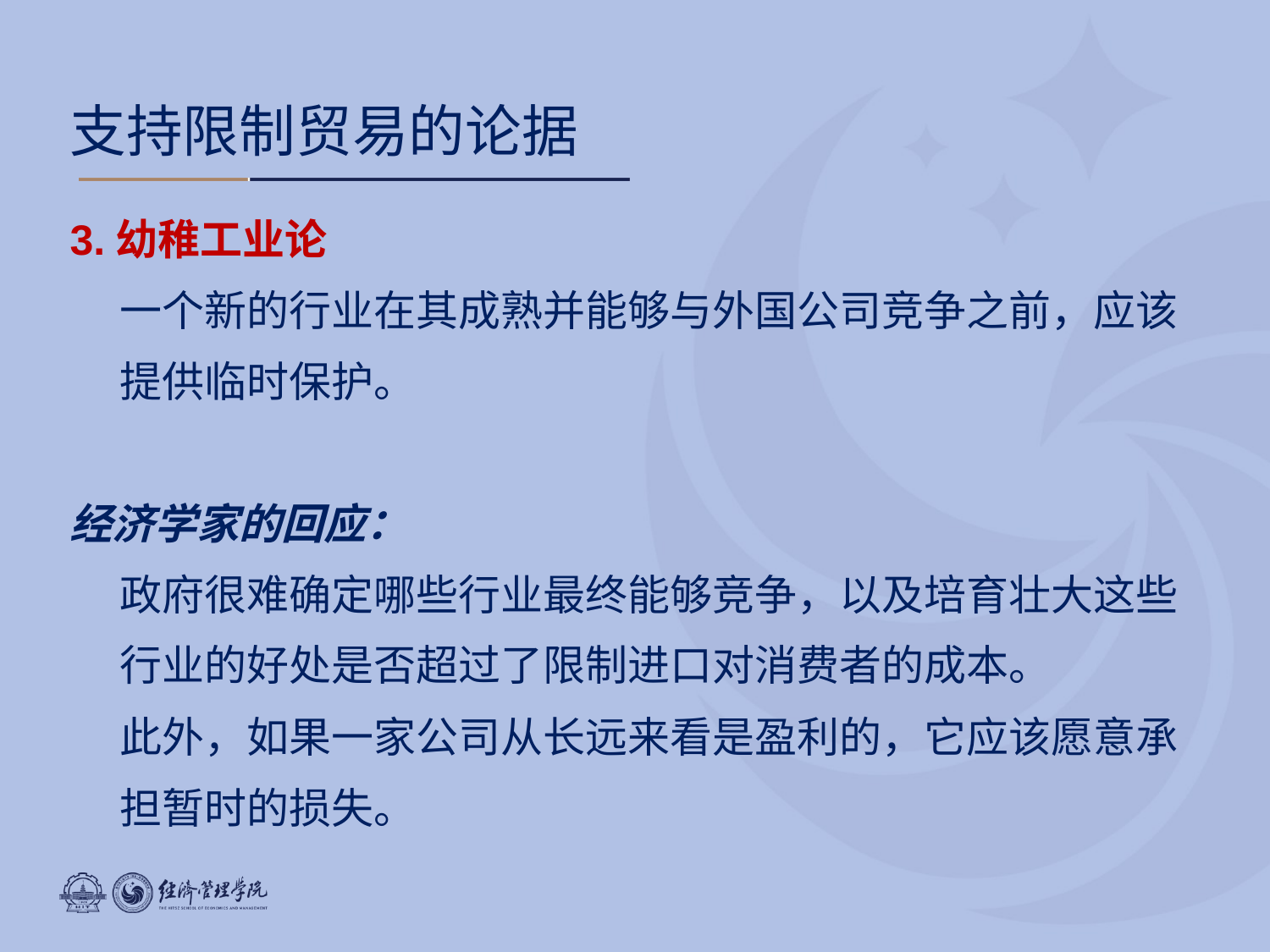

支持限制贸易的论据
3.幼稚工业论
一个新的行业在其成熟并能够与外国公司竞争之前，应该提供临时保护。

经济学家的回应：
政府很难确定哪些行业最终能够竞争，以及培育壮大这些行业的好处是否超过了限制进口对消费者的成本。
此外，如果一家公司从长远来看是盈利的，它应该愿意承担暂时的损失。